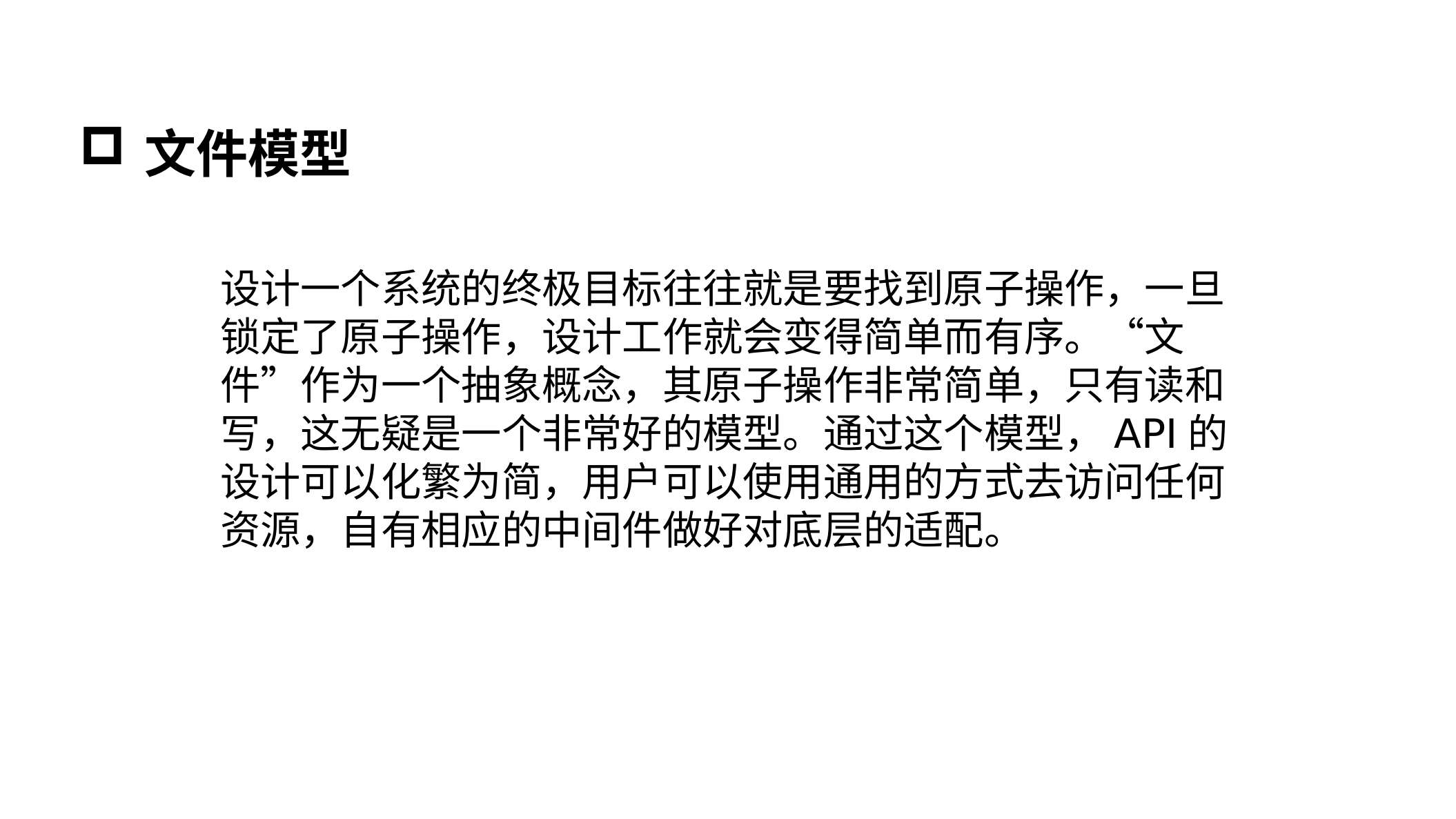

文件模型
设计一个系统的终极目标往往就是要找到原子操作，一旦锁定了原子操作，设计工作就会变得简单而有序。“文件”作为一个抽象概念，其原子操作非常简单，只有读和写，这无疑是一个非常好的模型。通过这个模型，API的设计可以化繁为简，用户可以使用通用的方式去访问任何资源，自有相应的中间件做好对底层的适配。